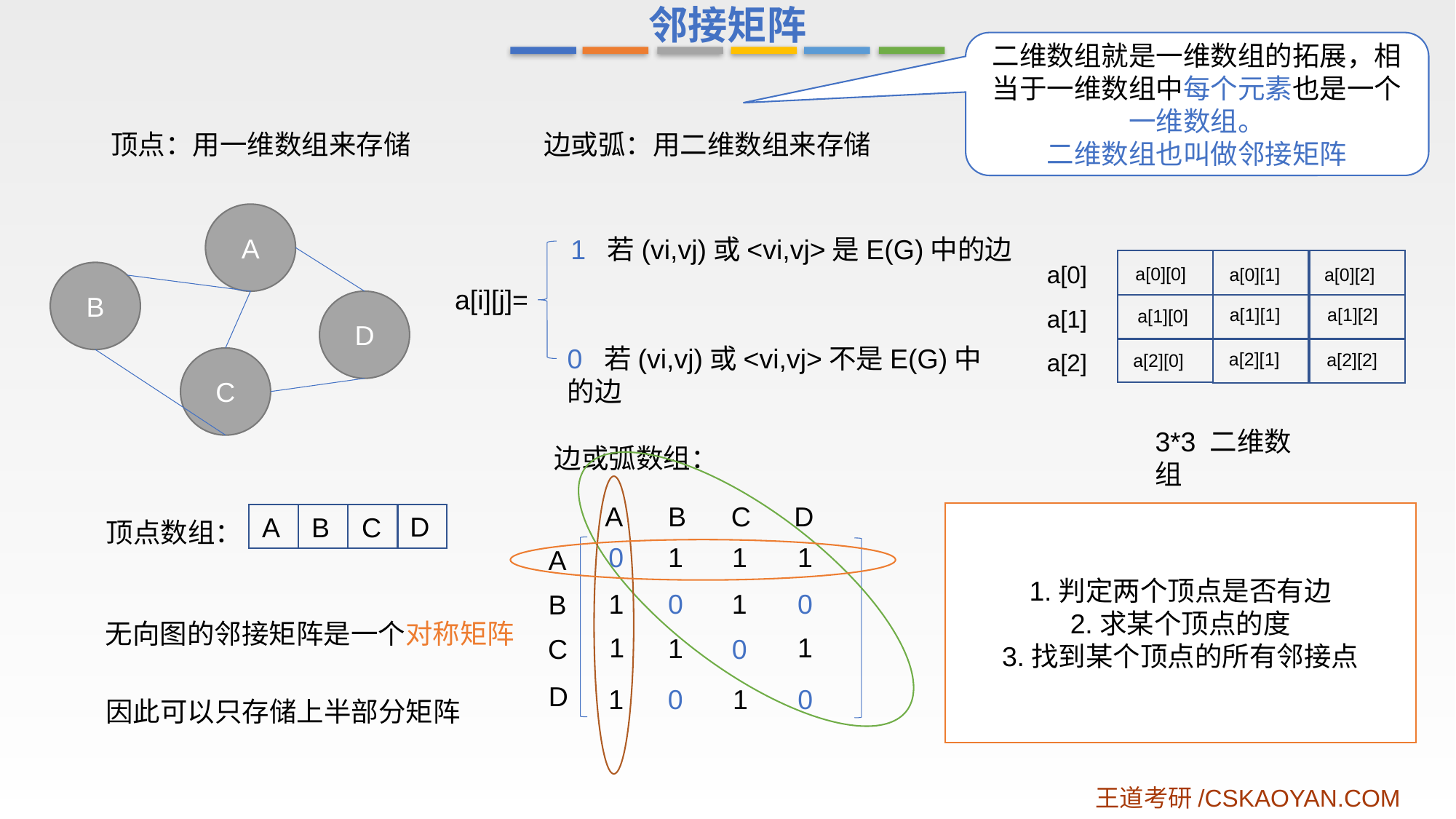

邻接矩阵
二维数组就是一维数组的拓展，相当于一维数组中每个元素也是一个一维数组。
二维数组也叫做邻接矩阵

顶点：用一维数组来存储
边或弧：用二维数组来存储
A
1  若(vi,vj)或<vi,vj>是E(G)中的边

a[0]
a[0][0]
a[0][2]
a[0][1]
B
a[i][j]=
D

a[1][2]
a[1][1]
a[1]
a[1][0]
0  若(vi,vj)或<vi,vj>不是E(G)中的边

a[2][1]
a[2]
a[2][2]
a[2][0]
C
3*3 二维数组
边或弧数组：

A
B
C
D
1.判定两个顶点是否有边
2.求某个顶点的度
3.找到某个顶点的所有邻接点

D
A
B
C

顶点数组：
0
1
1
1

A

1
0
1
0
B
无向图的邻接矩阵是一个对称矩阵
1
1
1
C
0
D
1
0
1
0
因此可以只存储上半部分矩阵
王道考研/CSKAOYAN.COM